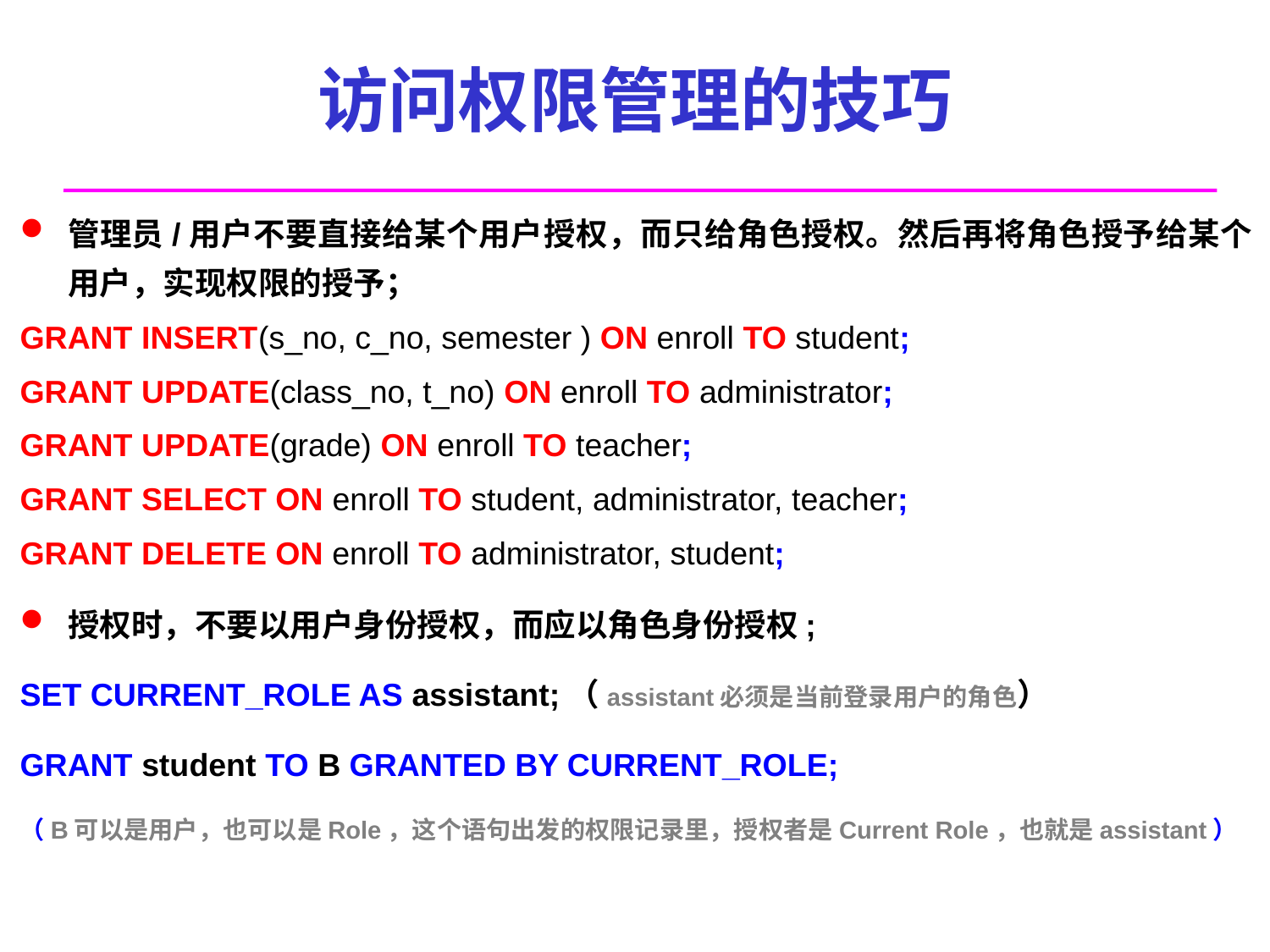

访问权限管理的技巧
管理员/用户不要直接给某个用户授权，而只给角色授权。然后再将角色授予给某个用户，实现权限的授予；
GRANT INSERT(s_no, c_no, semester ) ON enroll TO student;
GRANT UPDATE(class_no, t_no) ON enroll TO administrator;
GRANT UPDATE(grade) ON enroll TO teacher;
GRANT SELECT ON enroll TO student, administrator, teacher;
GRANT DELETE ON enroll TO administrator, student;
授权时，不要以用户身份授权，而应以角色身份授权;
SET CURRENT_ROLE AS assistant;（assistant必须是当前登录用户的角色）
GRANT student TO B GRANTED BY CURRENT_ROLE;
（B可以是用户，也可以是Role，这个语句出发的权限记录里，授权者是Current Role，也就是assistant）